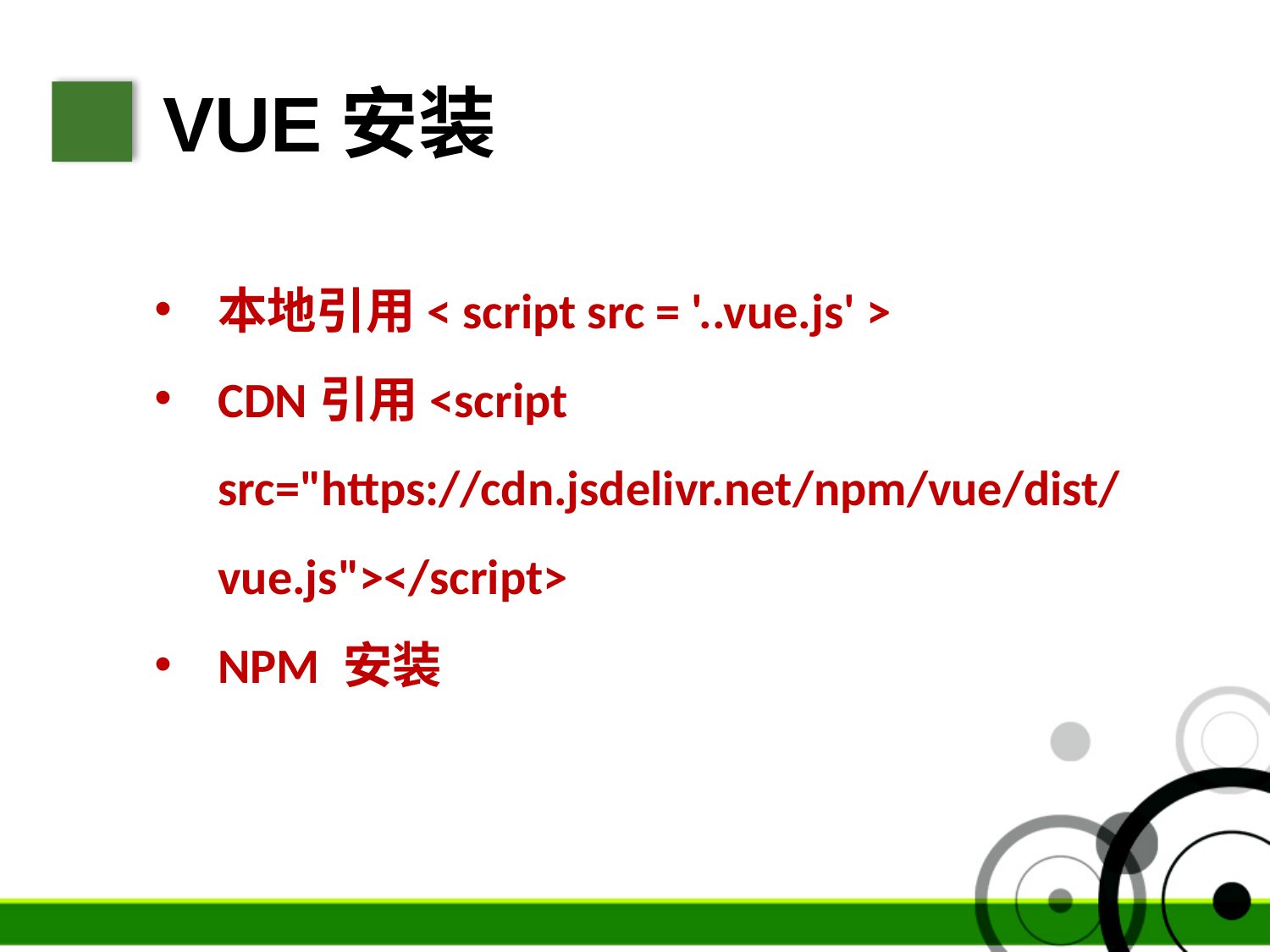

VUE安装

本地引用< script src = '..vue.js' >
CDN引用<script src="https://cdn.jsdelivr.net/npm/vue/dist/vue.js"></script>
NPM 安装